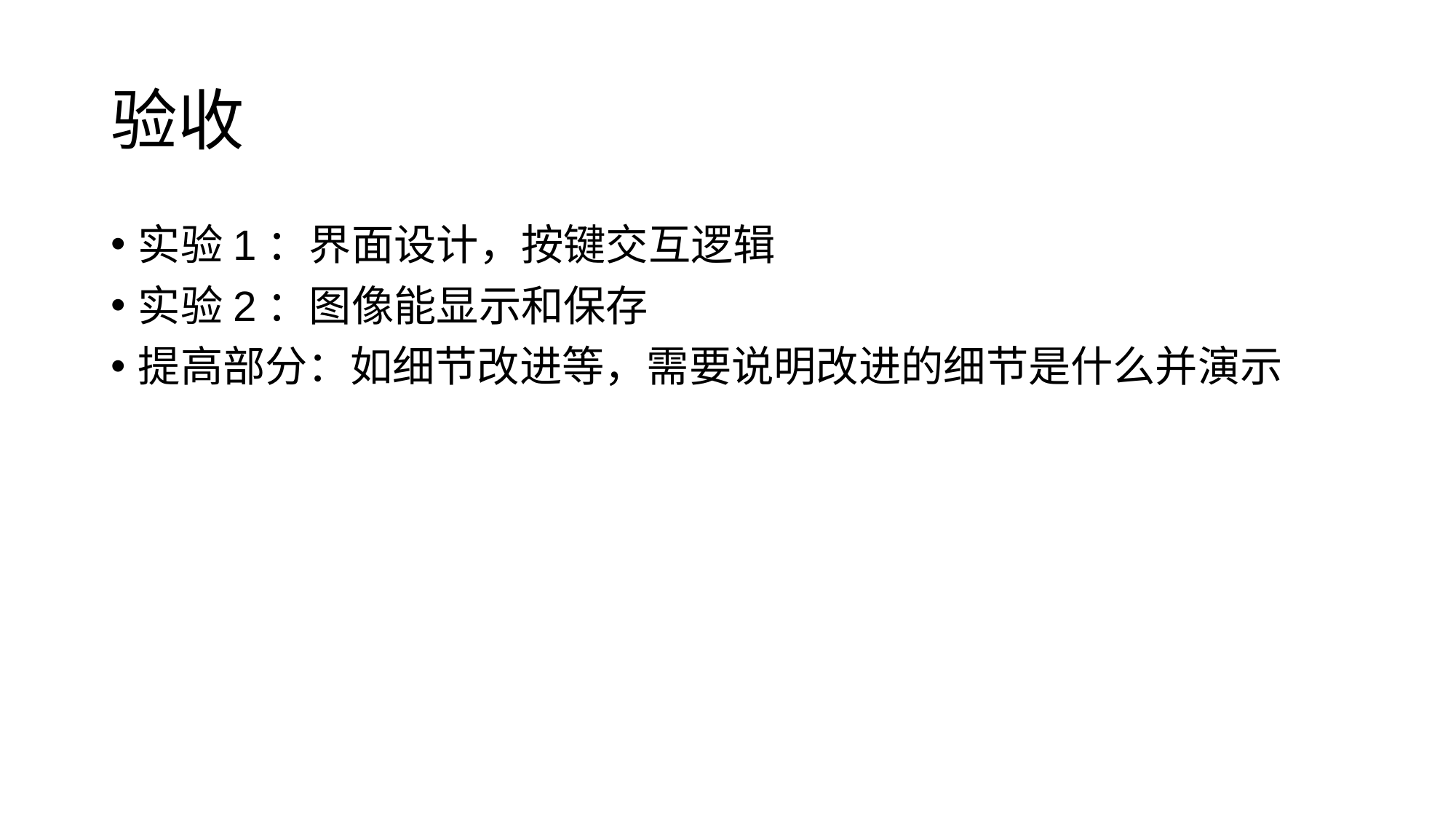

# 验收
实验1：界面设计，按键交互逻辑
实验2：图像能显示和保存
提高部分：如细节改进等，需要说明改进的细节是什么并演示